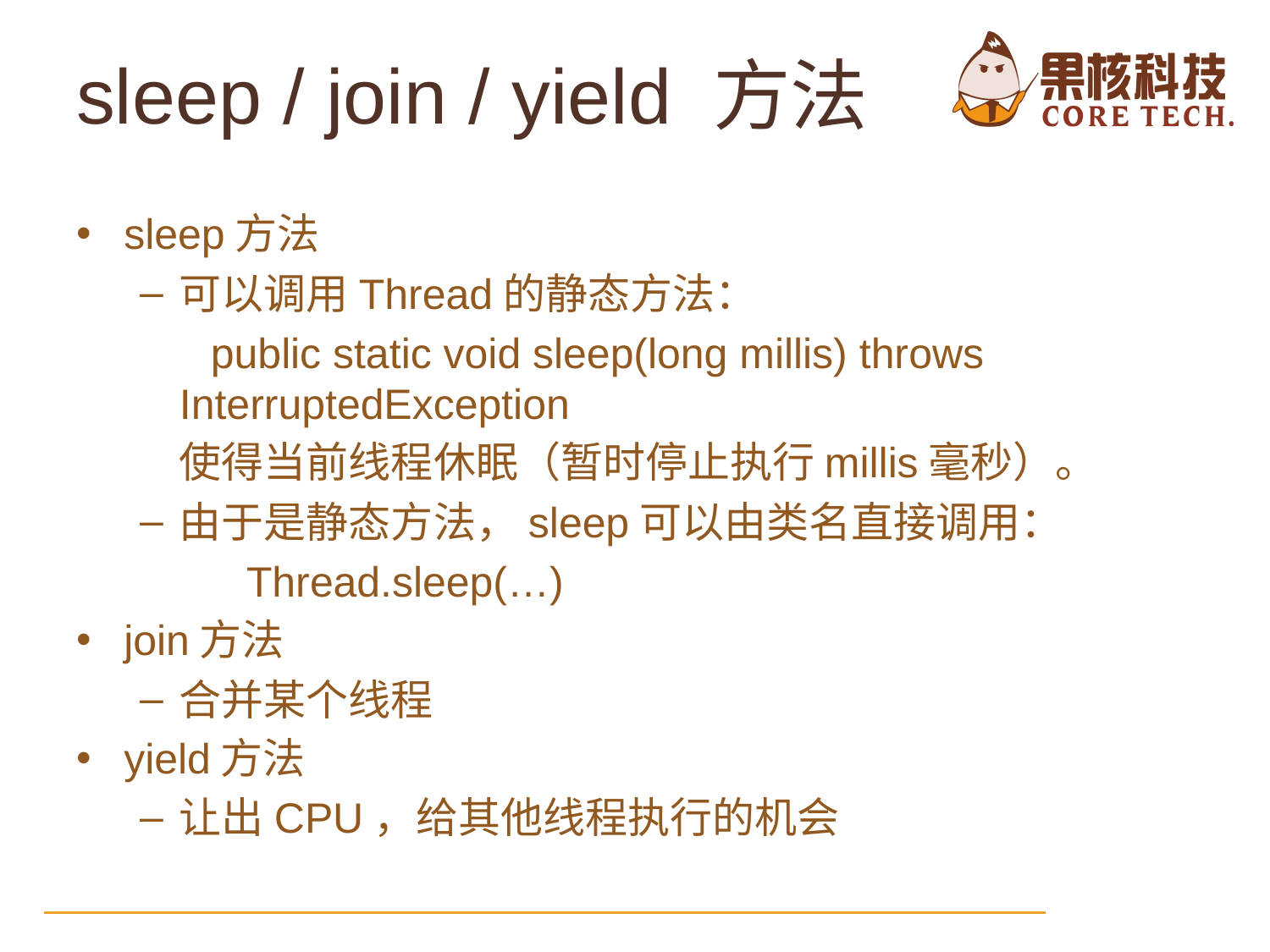

# sleep / join / yield 方法
sleep方法
可以调用Thread的静态方法：
      public static void sleep(long millis) throws InterruptedException
  	使得当前线程休眠（暂时停止执行millis毫秒）。
由于是静态方法，sleep可以由类名直接调用：
         Thread.sleep(…)
join方法
合并某个线程
yield方法
让出CPU，给其他线程执行的机会